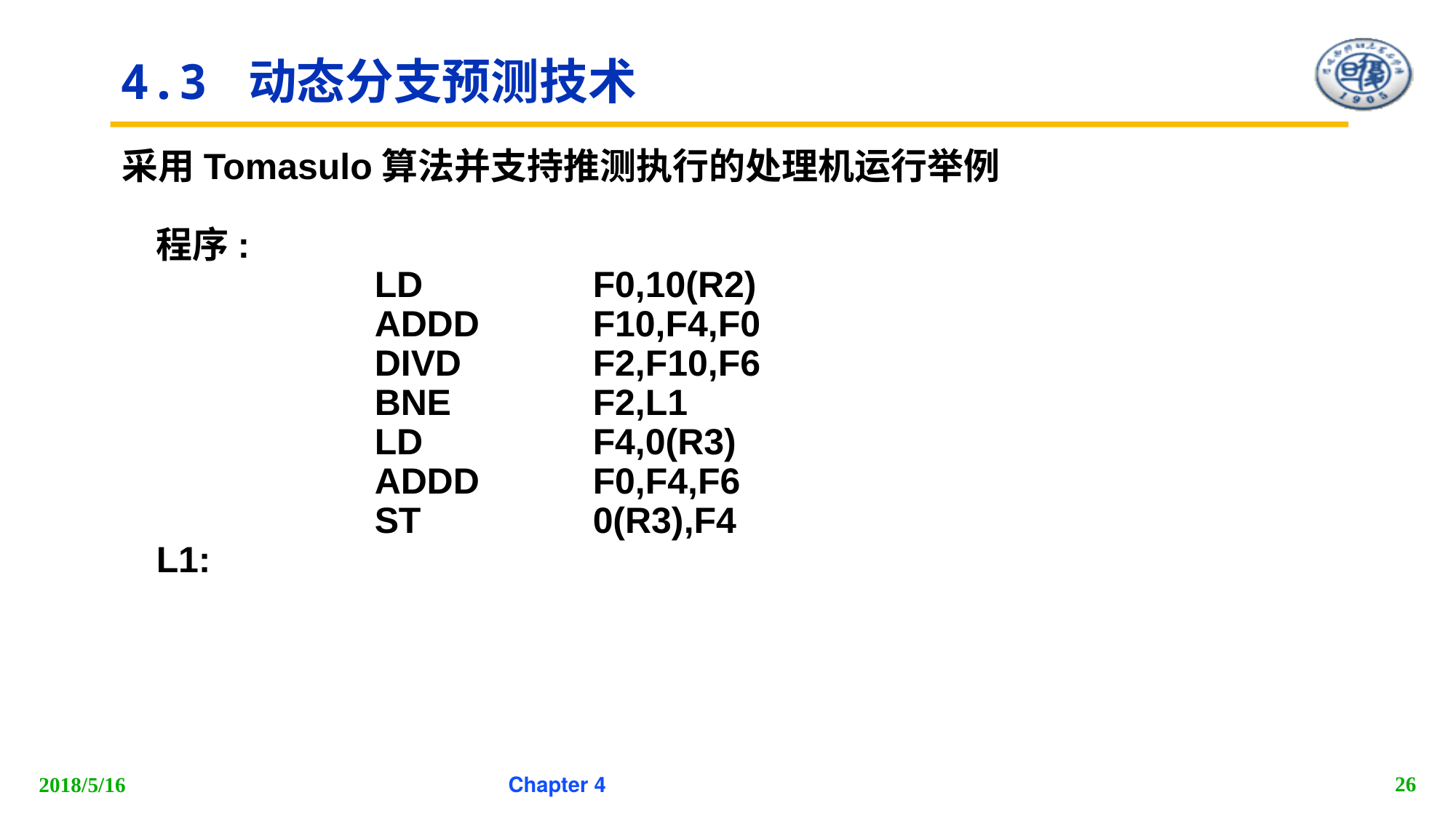

# 4.3 动态分支预测技术
采用Tomasulo算法并支持推测执行的处理机运行举例
程序:
		LD		F0,10(R2)
		ADDD		F10,F4,F0
		DIVD		F2,F10,F6
		BNE		F2,L1
		LD		F4,0(R3)
		ADDD		F0,F4,F6
		ST		0(R3),F4
L1:
26
2018/5/16
Chapter 4